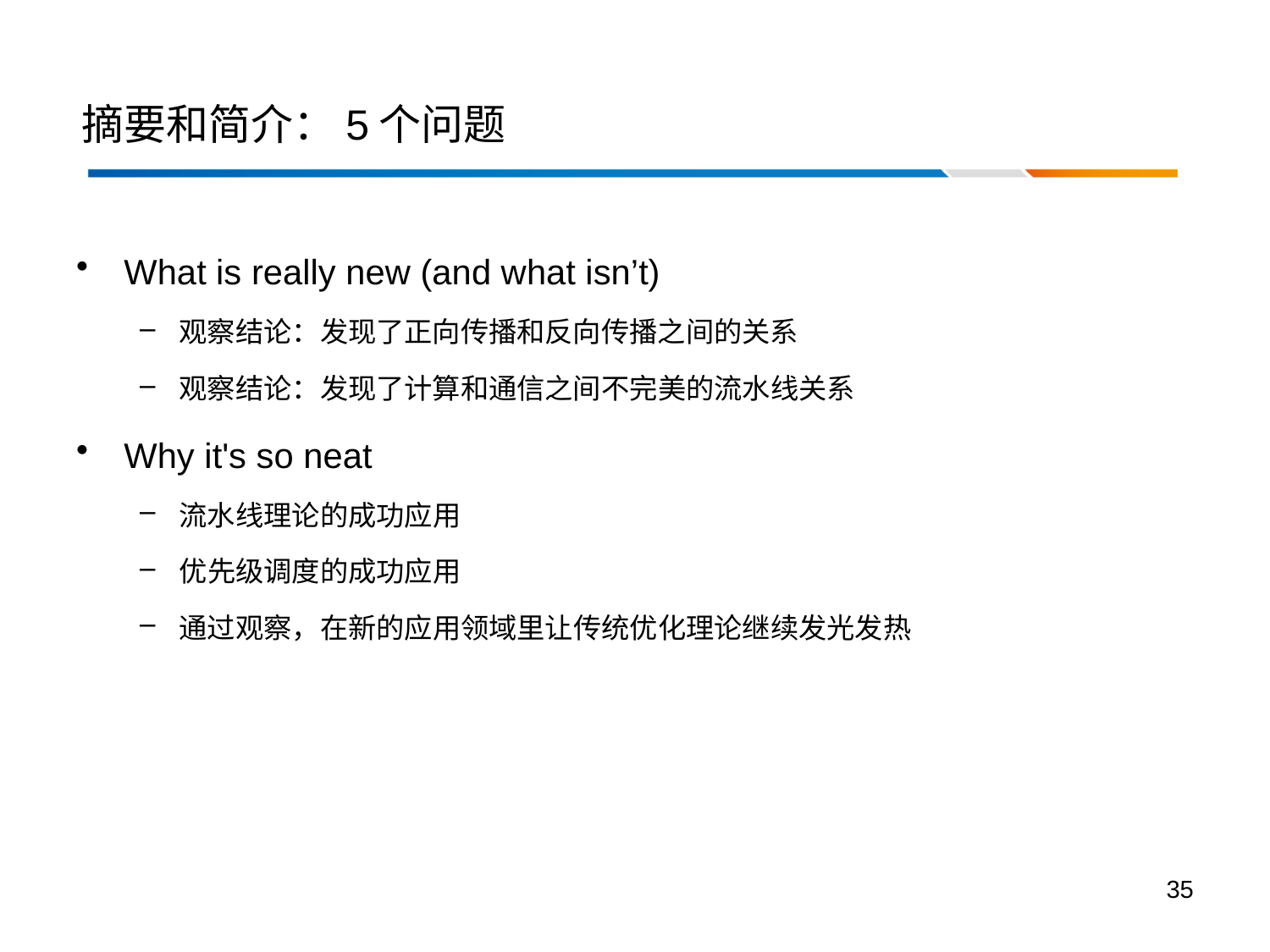

# 摘要和简介：5个问题
What is really new (and what isn’t)
观察结论：发现了正向传播和反向传播之间的关系
观察结论：发现了计算和通信之间不完美的流水线关系
Why it's so neat
流水线理论的成功应用
优先级调度的成功应用
通过观察，在新的应用领域里让传统优化理论继续发光发热
35